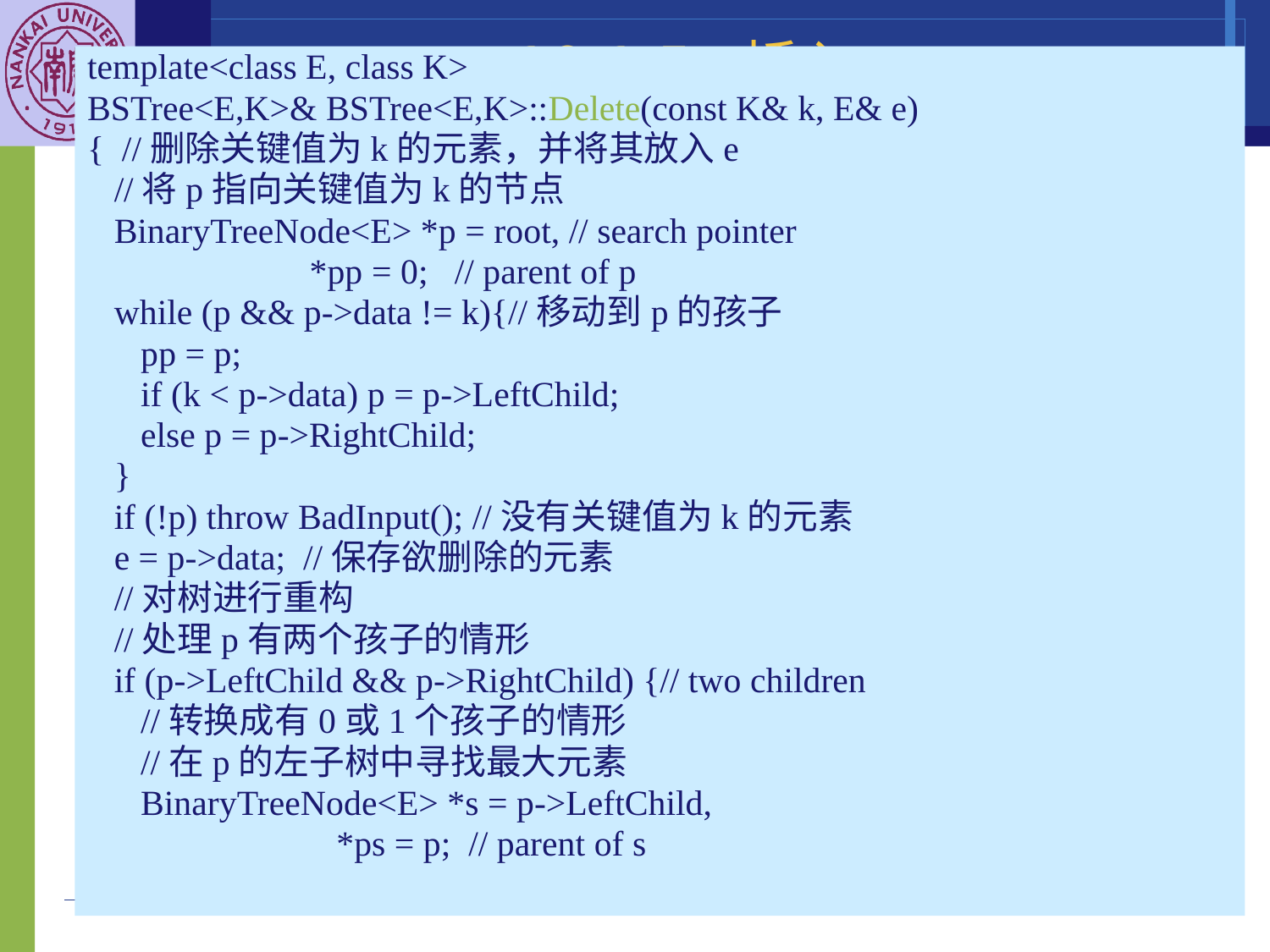

10.1.5  插入
template<class E, class K>
BSTree<E,K>& BSTree<E,K>::Delete(const K& k, E& e)
{  //删除关键值为k的元素，并将其放入e
   //将p指向关键值为k的节点
   BinaryTreeNode<E> *p = root, // search pointer
                         *pp = 0;   // parent of p
   while (p && p->data != k){//移动到p的孩子
      pp = p;
      if (k < p->data) p = p->LeftChild;
      else p = p->RightChild;
   }
   if (!p) throw BadInput(); //没有关键值为k的元素
   e = p->data;  //保存欲删除的元素
   //对树进行重构
   //处理p有两个孩子的情形
   if (p->LeftChild && p->RightChild) {// two children
      //转换成有0或1个孩子的情形
      //在p的左子树中寻找最大元素
      BinaryTreeNode<E> *s = p->LeftChild,
                            *ps = p;  // parent of s
15